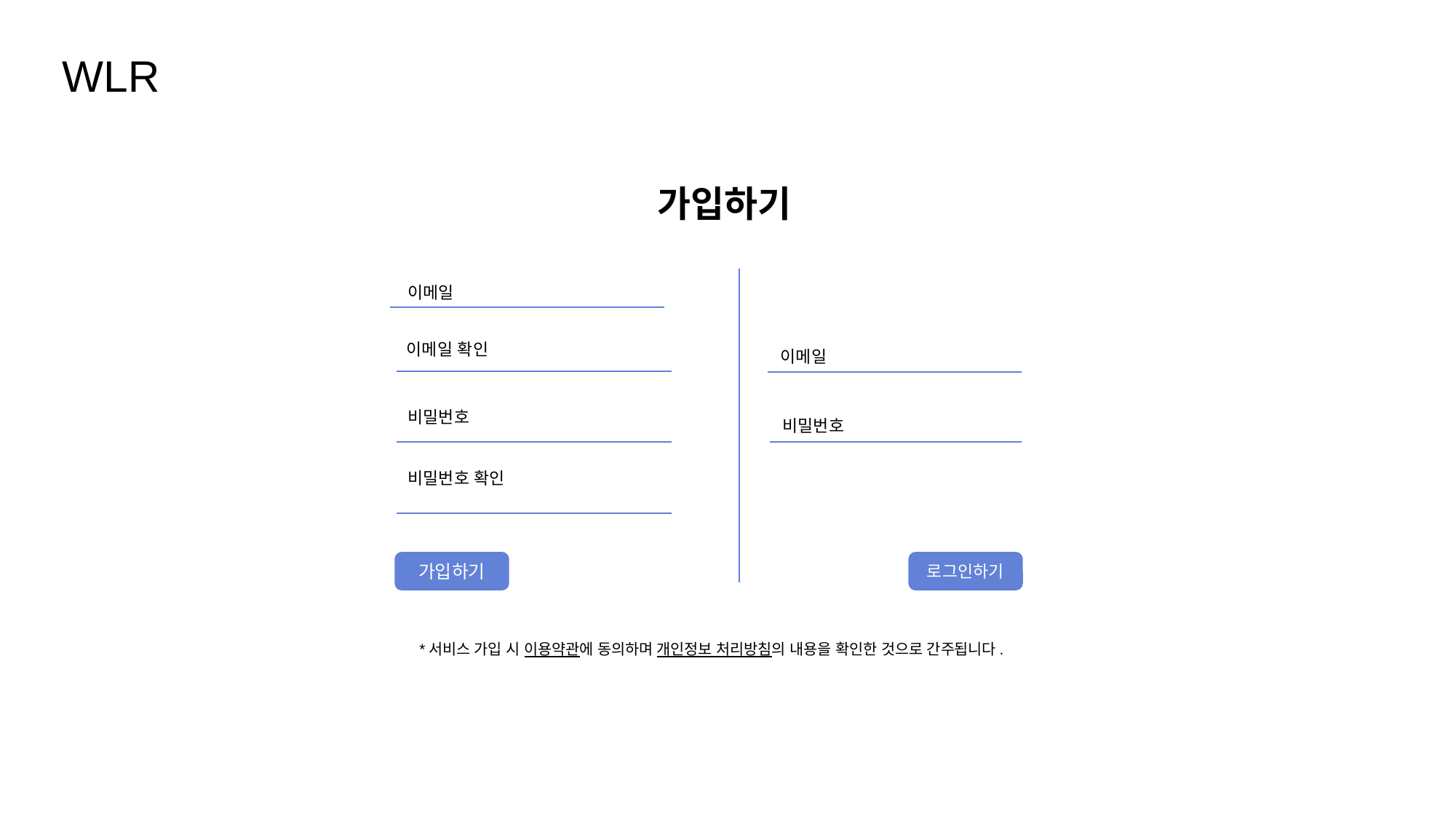

WLR
가입하기
이메일
이메일 확인
이메일
비밀번호
비밀번호
비밀번호 확인
가입하기
로그인하기
*서비스 가입 시 이용약관에 동의하며 개인정보 처리방침의 내용을 확인한 것으로 간주됩니다.